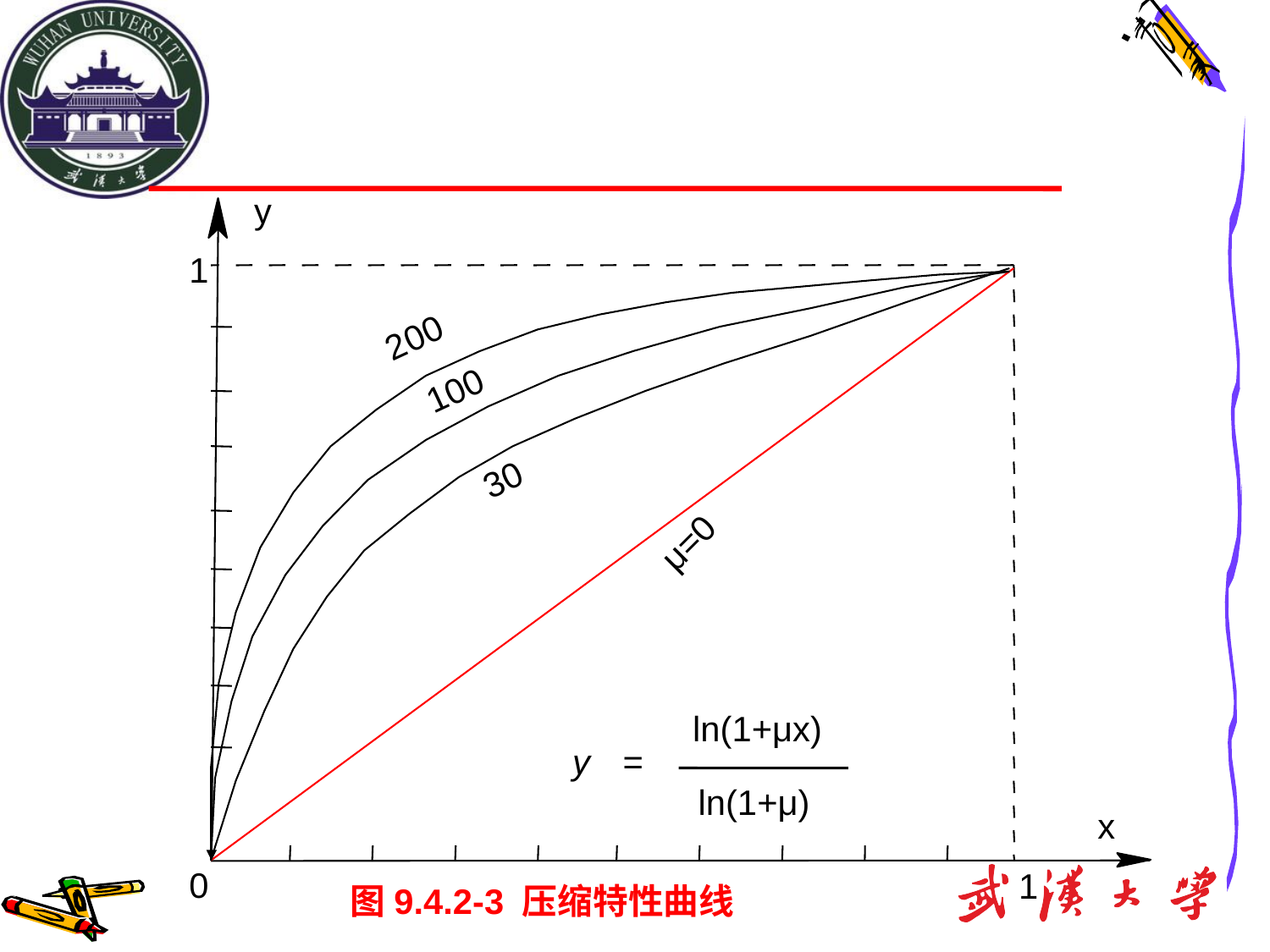

y

1

200

100

30

μ=0

ln(1+μx)

y
=

ln(1+μ)

x

0
1
图9.4.2-3 压缩特性曲线